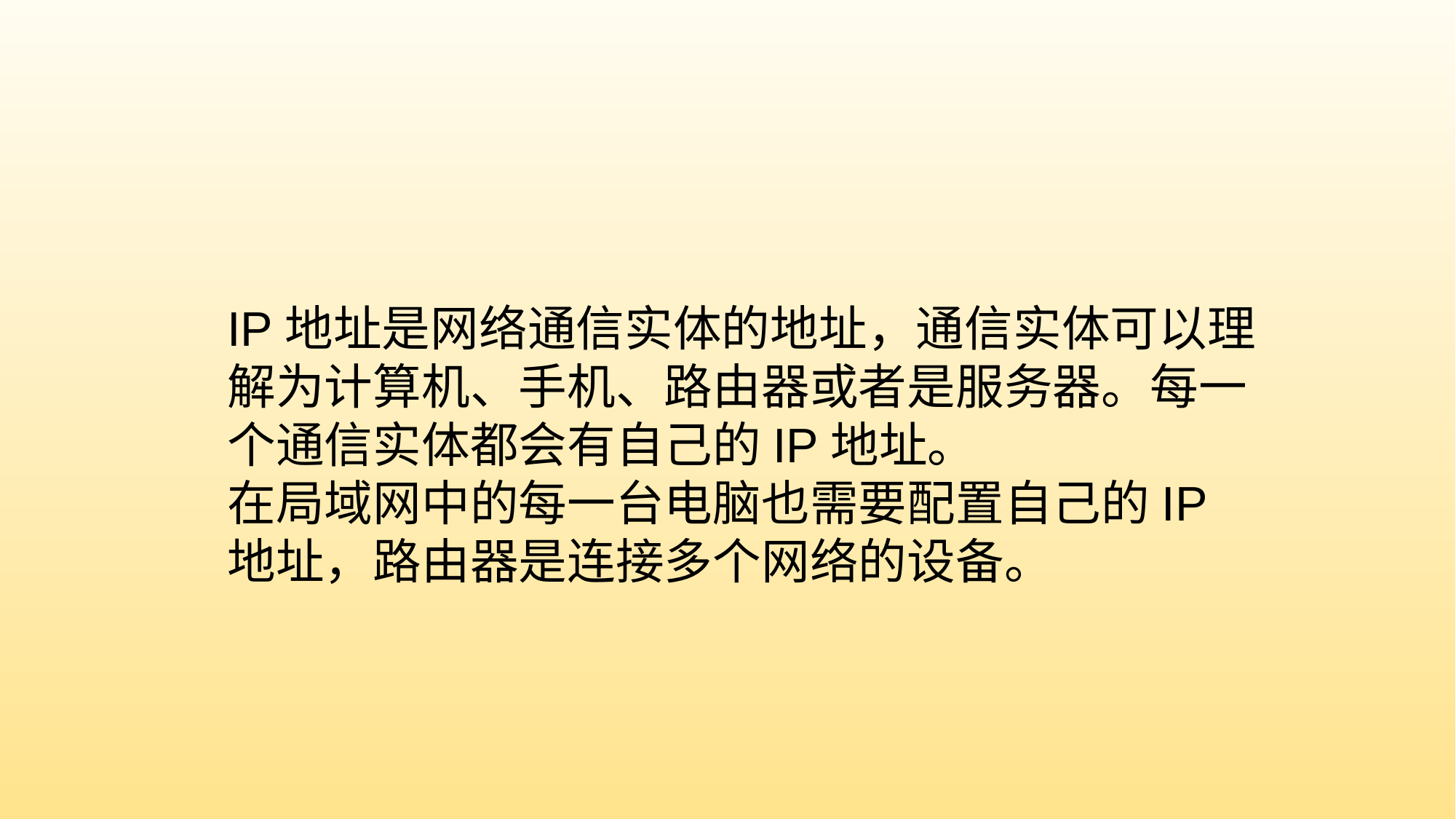

IP地址是网络通信实体的地址，通信实体可以理解为计算机、手机、路由器或者是服务器。每一个通信实体都会有自己的IP地址。
在局域网中的每一台电脑也需要配置自己的IP地址，路由器是连接多个网络的设备。